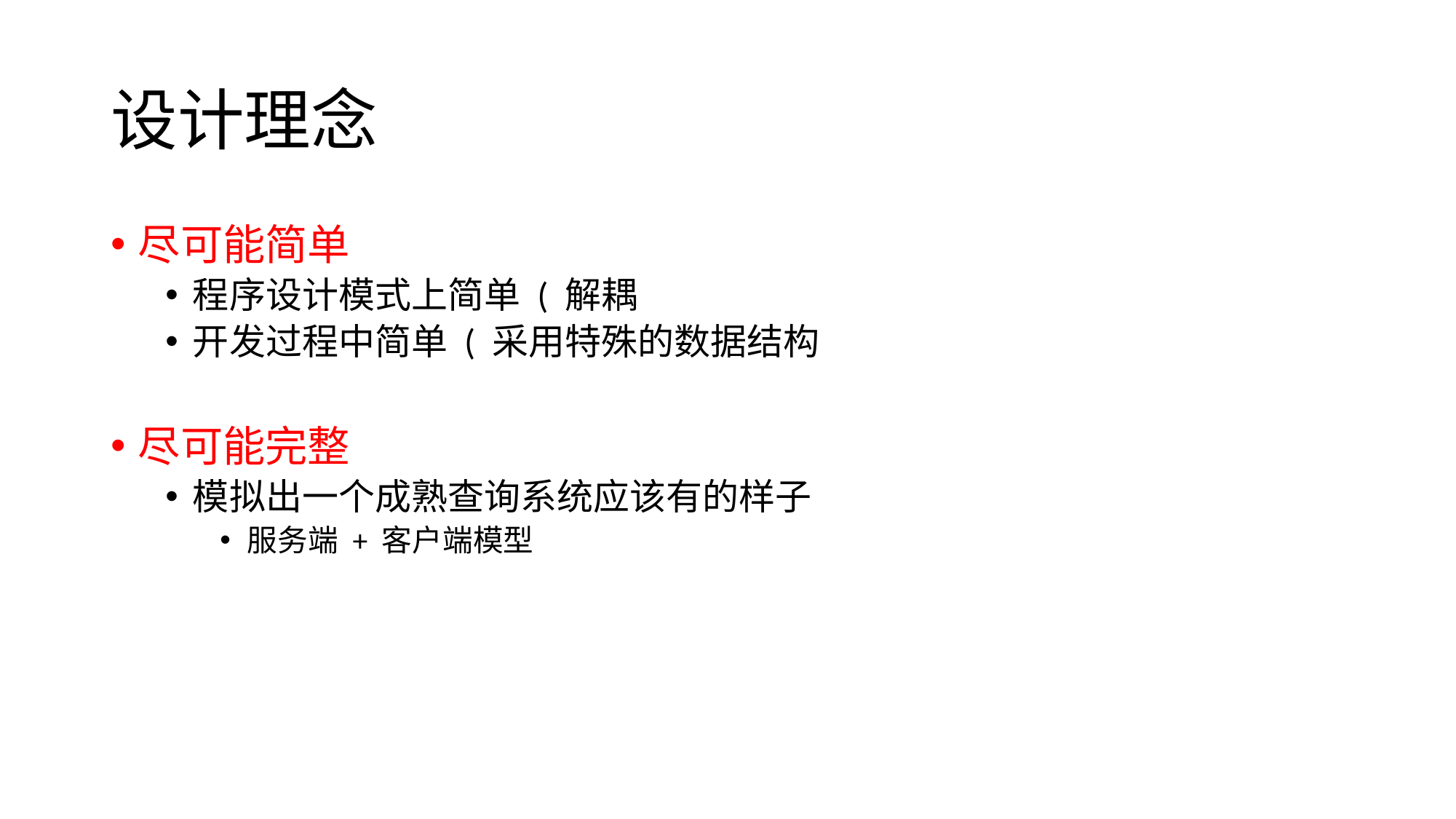

# 设计理念
尽可能简单
程序设计模式上简单 ( 解耦
开发过程中简单 ( 采用特殊的数据结构

尽可能完整
模拟出一个成熟查询系统应该有的样子
服务端 + 客户端模型